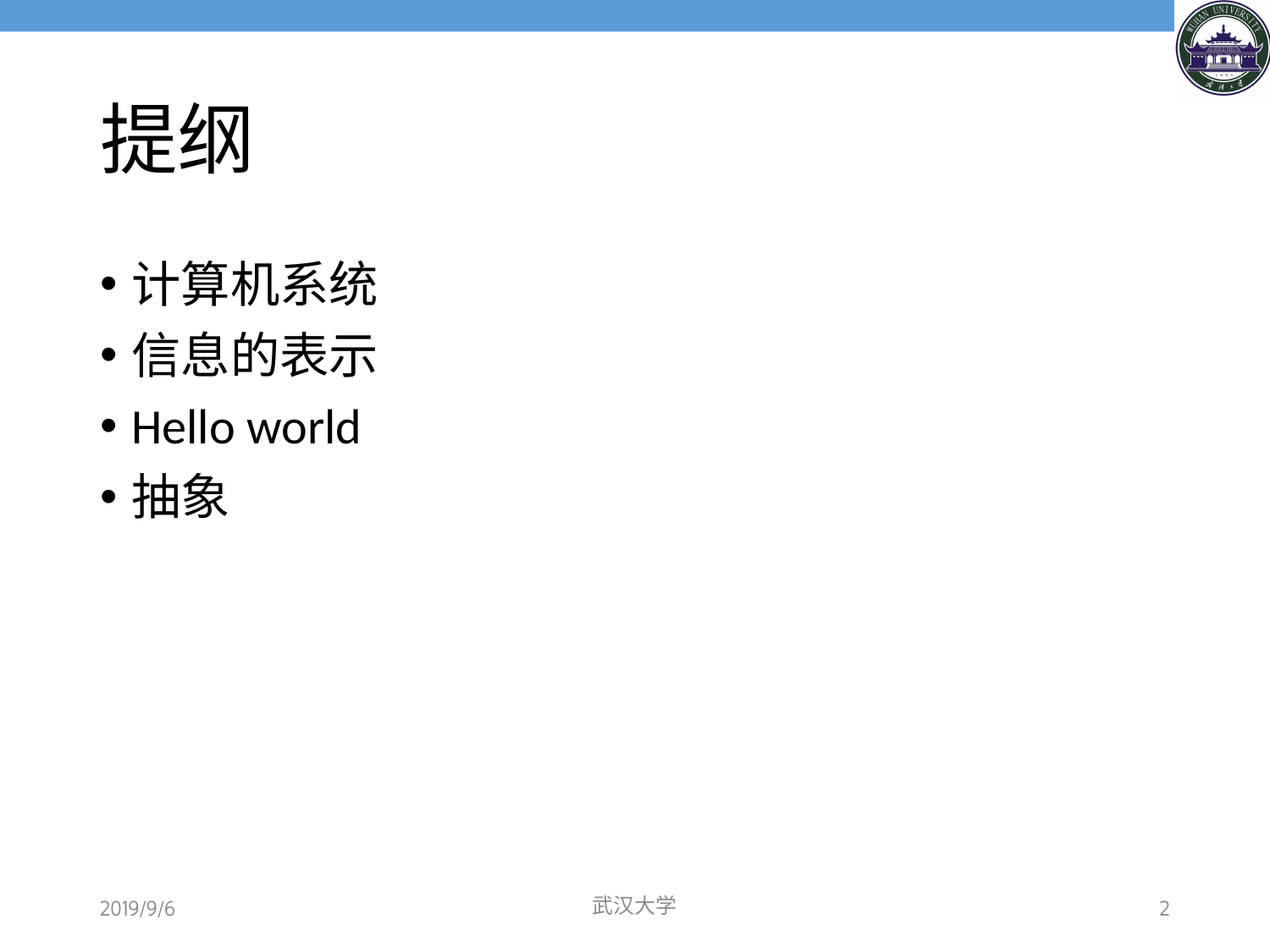

# 提纲
计算机系统
信息的表示
Hello world
抽象

2019/9/6
武汉大学
2